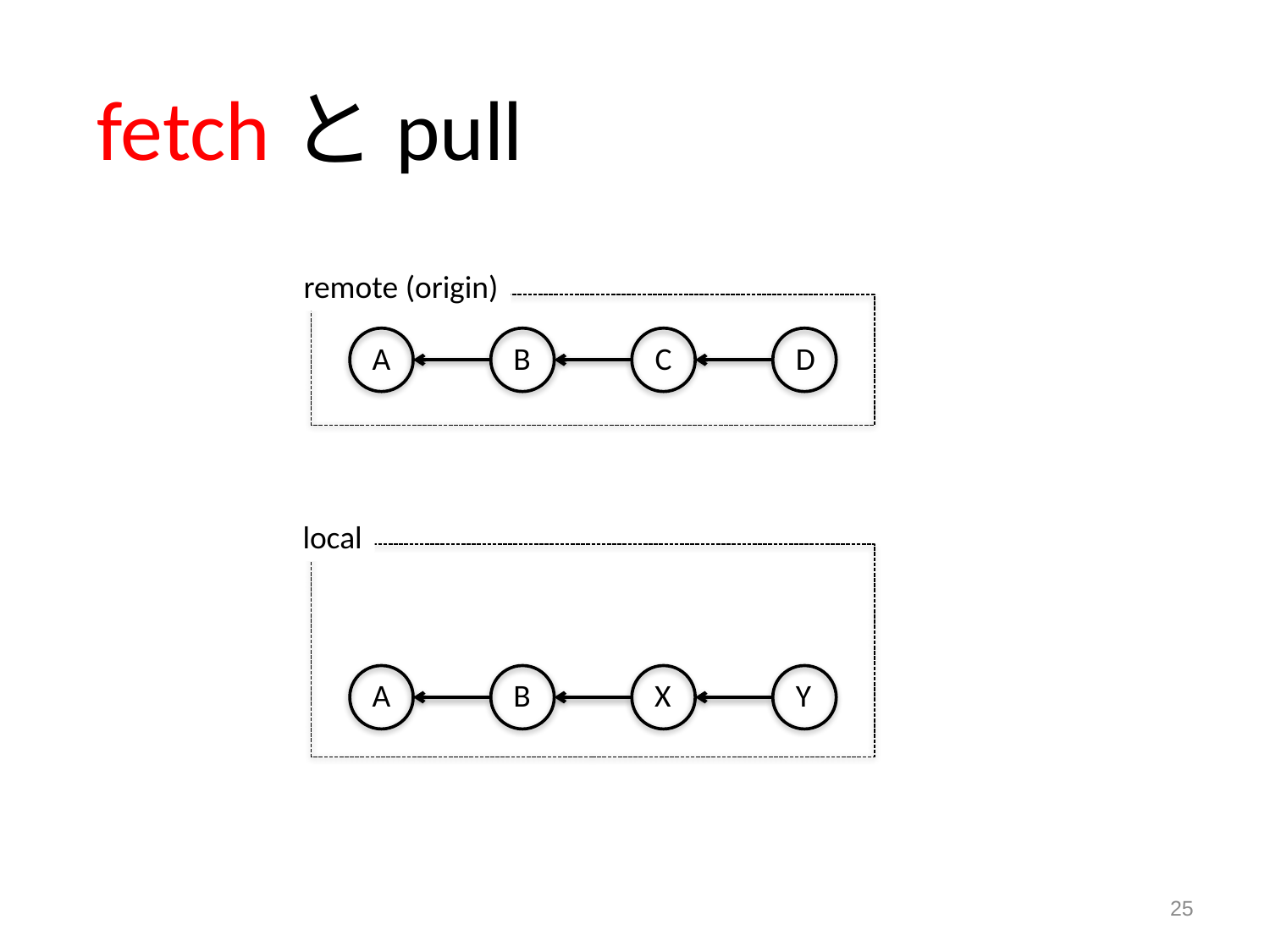

fetchとpull
remote (origin)

A

B

C

D
local

A

B

X

Y
25